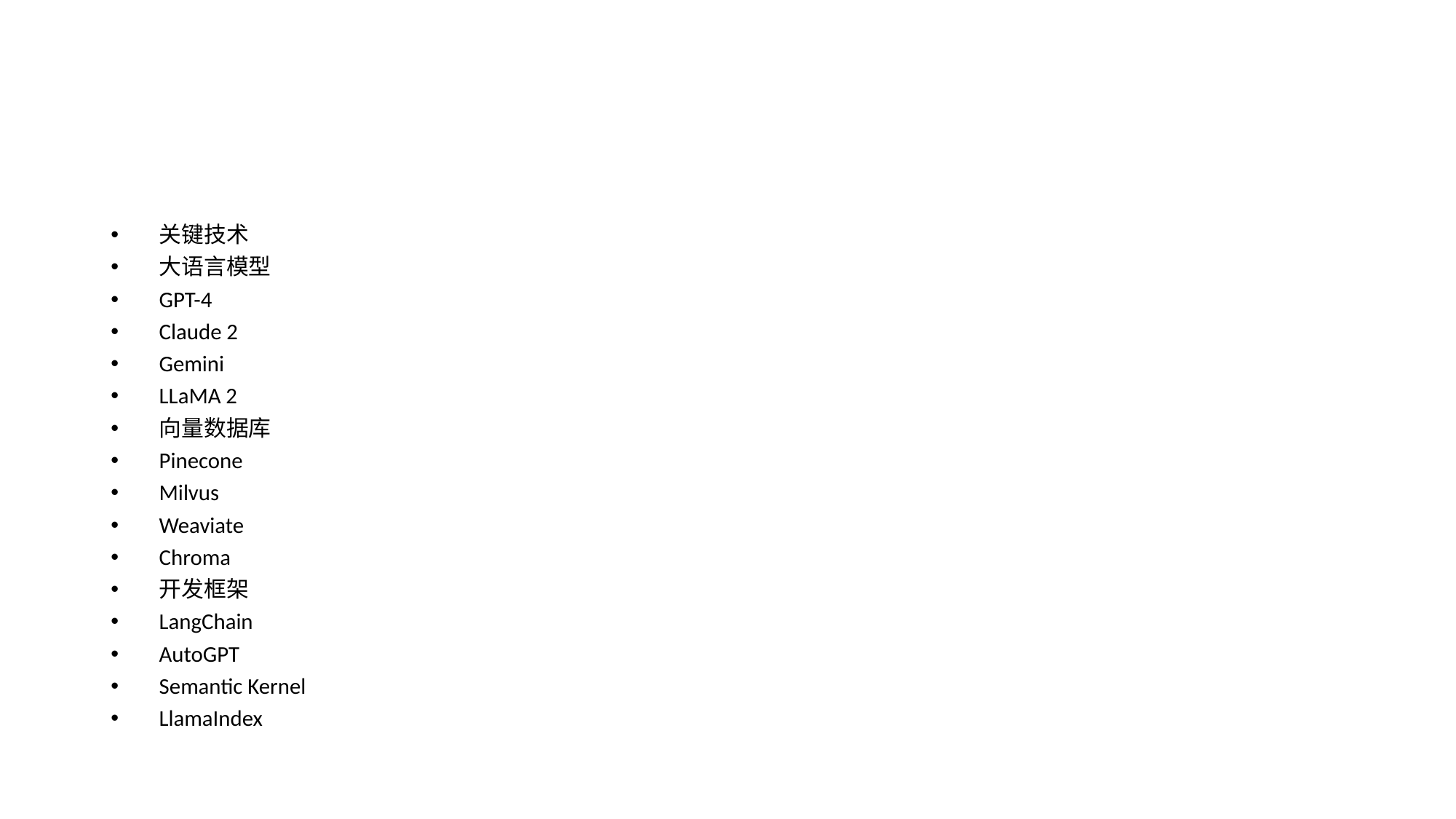

#
关键技术
大语言模型
GPT-4
Claude 2
Gemini
LLaMA 2
向量数据库
Pinecone
Milvus
Weaviate
Chroma
开发框架
LangChain
AutoGPT
Semantic Kernel
LlamaIndex